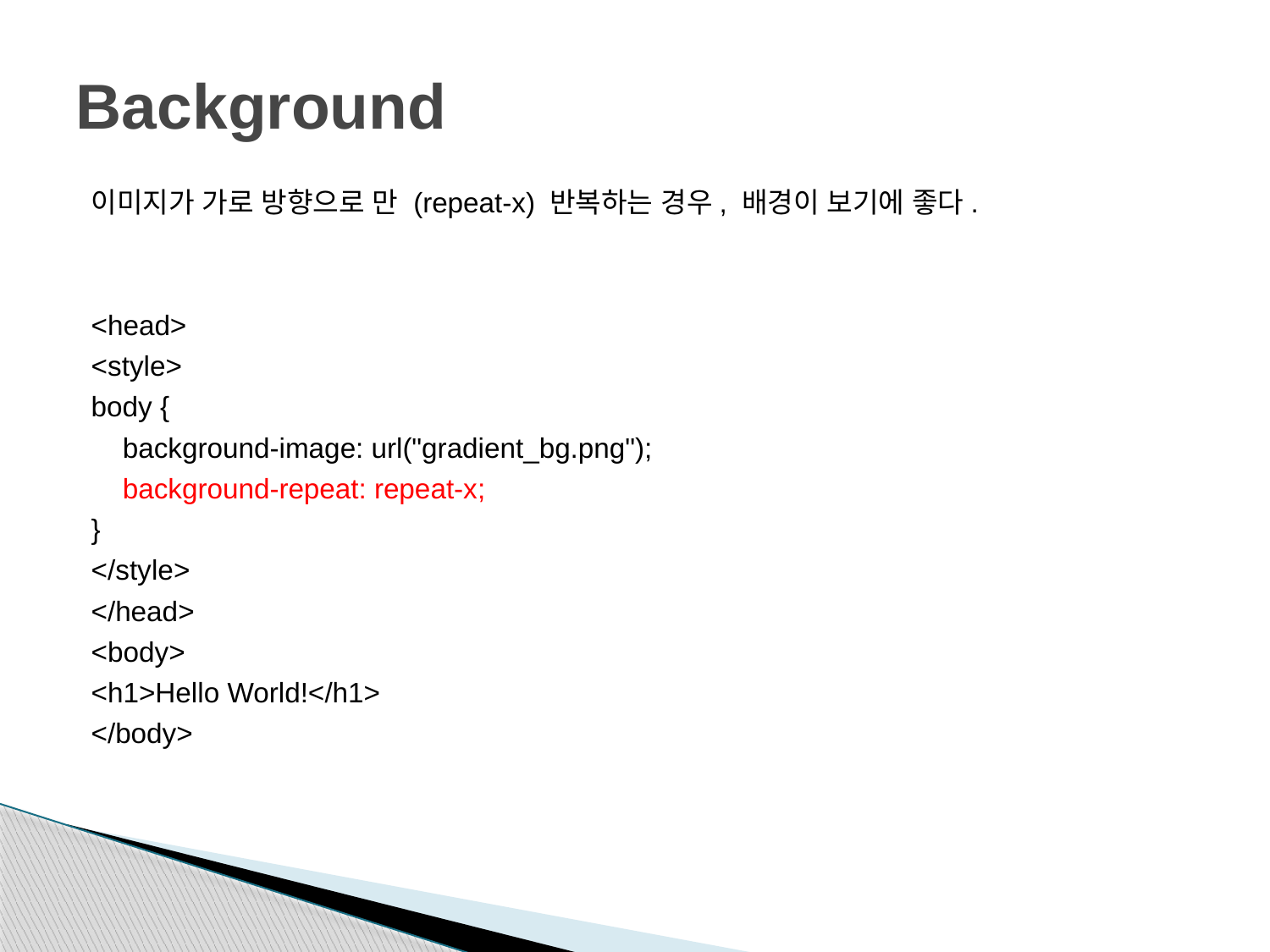

# Background
이미지가 가로 방향으로 만 (repeat-x) 반복하는 경우, 배경이 보기에 좋다.

<head>
<style>
body {
    background-image: url("gradient_bg.png");
    background-repeat: repeat-x;
}
</style>
</head>
<body>
<h1>Hello World!</h1>
</body>